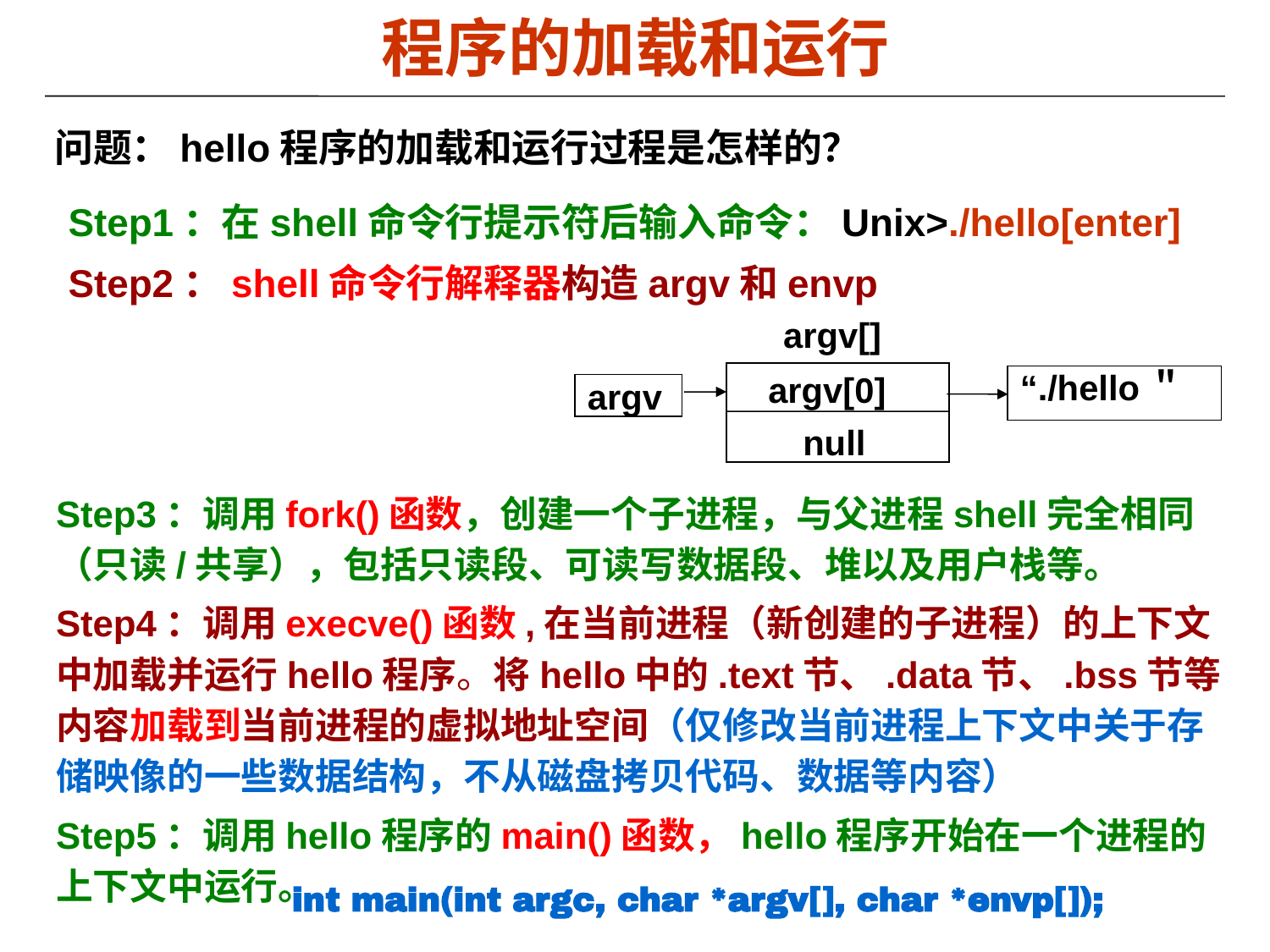

# 程序的加载和运行
问题：hello程序的加载和运行过程是怎样的？
Step1：在shell命令行提示符后输入命令：Unix>./hello[enter]
Step2：shell命令行解释器构造argv和envp
argv[]

“./hello＂
 argv[0]
argv

  null
Step3：调用fork()函数，创建一个子进程，与父进程shell完全相同（只读/共享），包括只读段、可读写数据段、堆以及用户栈等。
Step4：调用execve()函数,在当前进程（新创建的子进程）的上下文中加载并运行hello程序。将hello中的.text节、.data节、.bss节等内容加载到当前进程的虚拟地址空间（仅修改当前进程上下文中关于存储映像的一些数据结构，不从磁盘拷贝代码、数据等内容）
Step5：调用hello程序的main()函数，hello程序开始在一个进程的上下文中运行。
int main(int argc, char *argv[], char *envp[]);